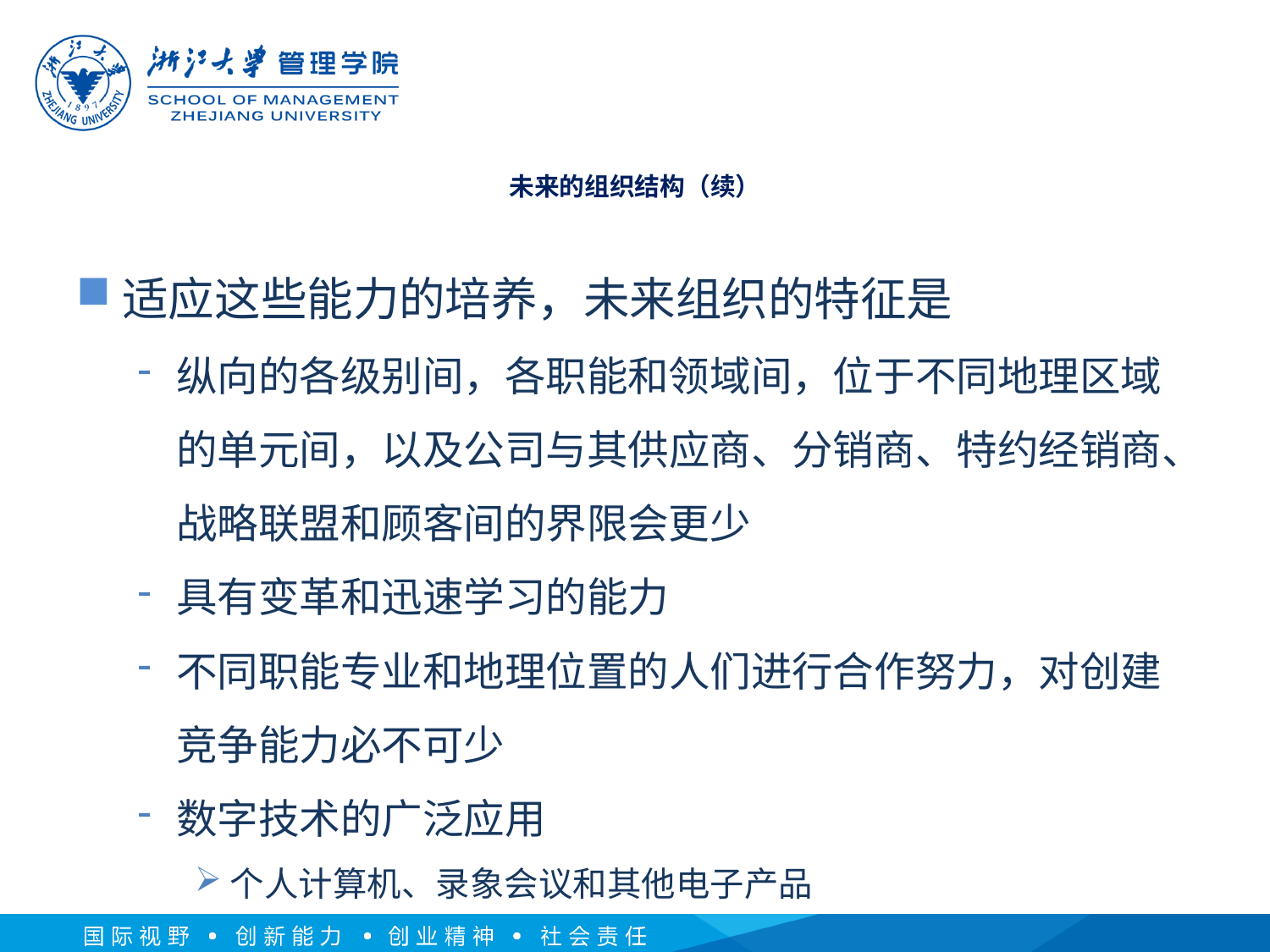

# 未来的组织结构（续）
适应这些能力的培养，未来组织的特征是
纵向的各级别间，各职能和领域间，位于不同地理区域的单元间，以及公司与其供应商、分销商、特约经销商、战略联盟和顾客间的界限会更少
具有变革和迅速学习的能力
不同职能专业和地理位置的人们进行合作努力，对创建竞争能力必不可少
数字技术的广泛应用
个人计算机、录象会议和其他电子产品